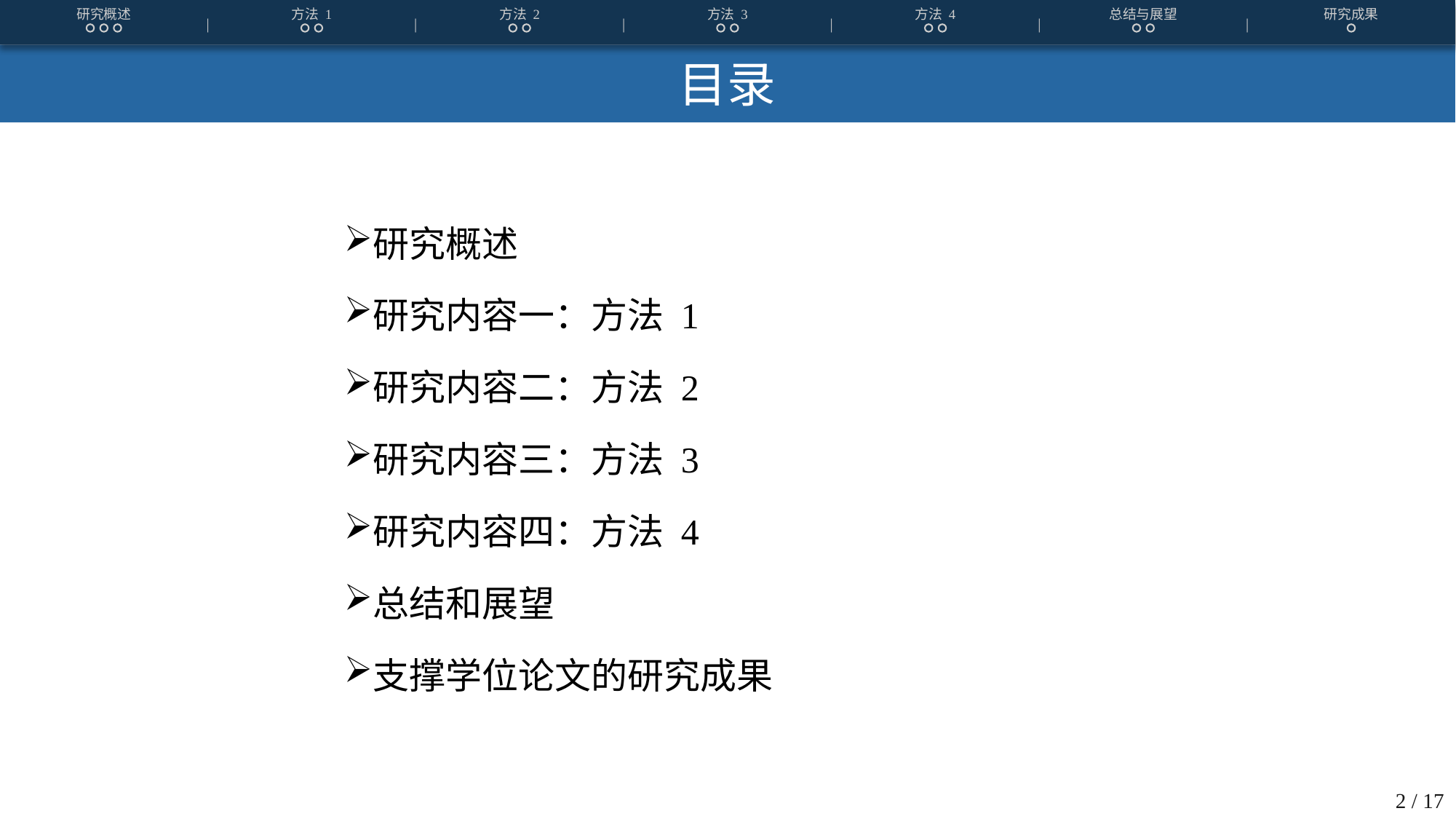

研究概述
方法 1
方法 2
方法 3
方法 4
总结与展望
研究成果
|
|
|
|
|
|

# 目录
研究概述
研究内容一：方法 1
研究内容二：方法 2
研究内容三：方法 3
研究内容四：方法 4
总结和展望
支撑学位论文的研究成果
2 / 17